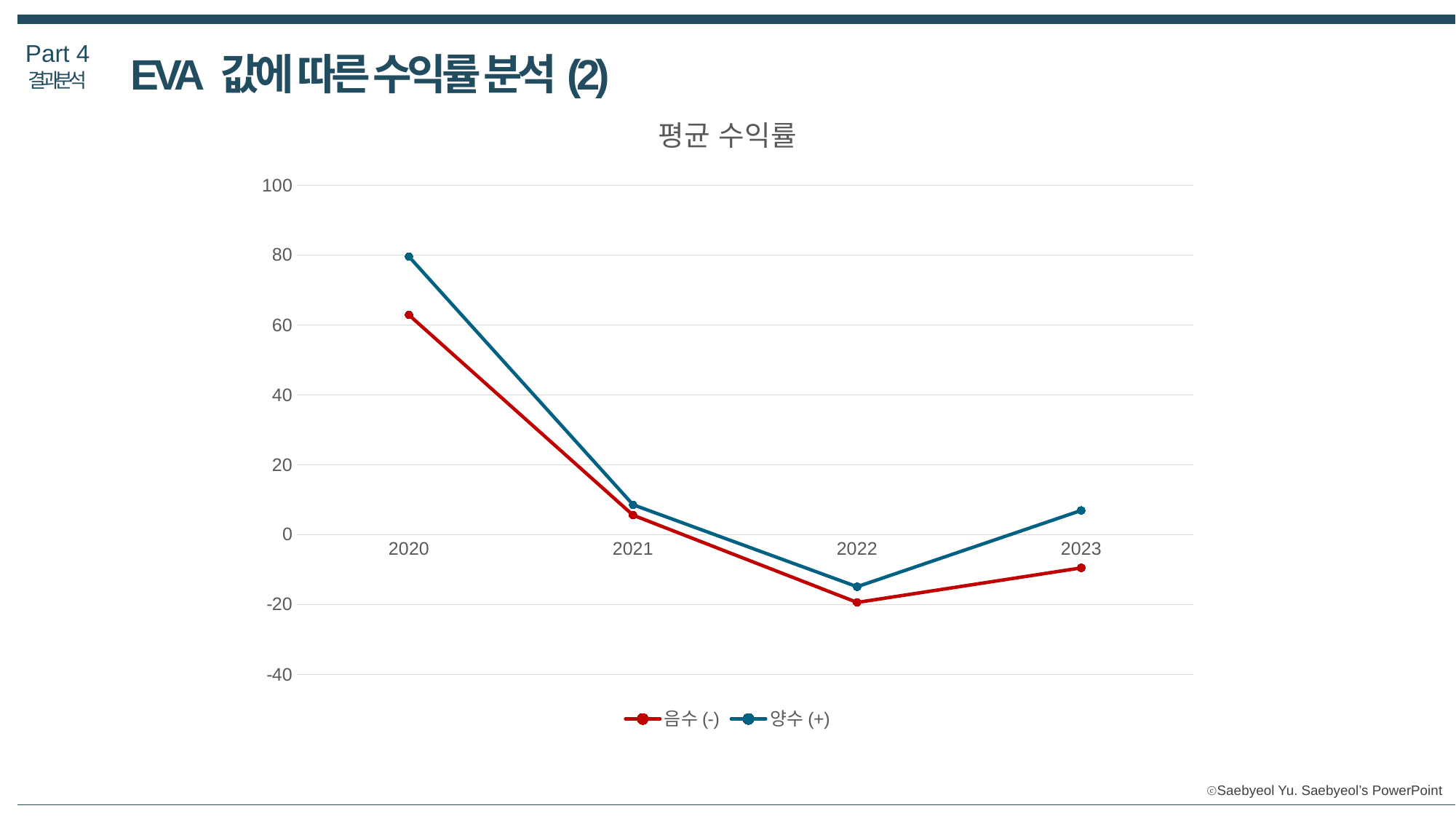

Part 4
EVA 값에 따른 수익률 분석(2)
결과분석

### Chart: 평균 수익률

| Category | 음수(-) | 양수(+) |
|---|---|---|
| 2020 | 62.88 | 79.58 |
| 2021 | 5.56 | 8.55 |
| 2022 | -19.41 | -14.91 |
| 2023 | -9.52 | 6.92 |
ROIC(투하자본이익률)